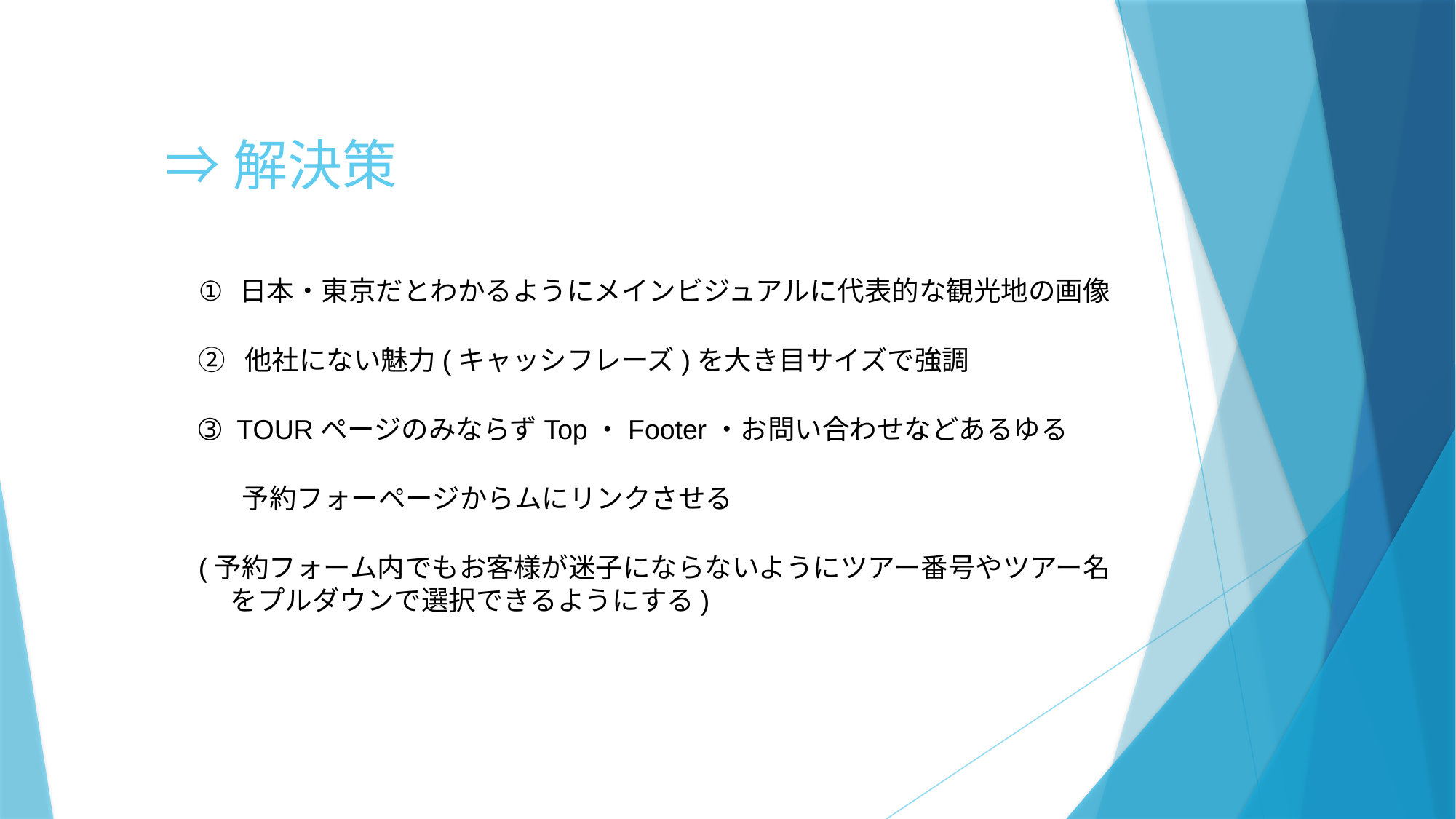

# ⇒解決策
日本・東京だとわかるようにメインビジュアルに代表的な観光地の画像
②  他社にない魅力(キャッシフレーズ)を大き目サイズで強調
➂  TOURページのみならずTop・Footer・お問い合わせなどあるゆる
      予約フォーページからムにリンクさせる
(予約フォーム内でもお客様が迷子にならないようにツアー番号やツアー名をプルダウンで選択できるようにする)